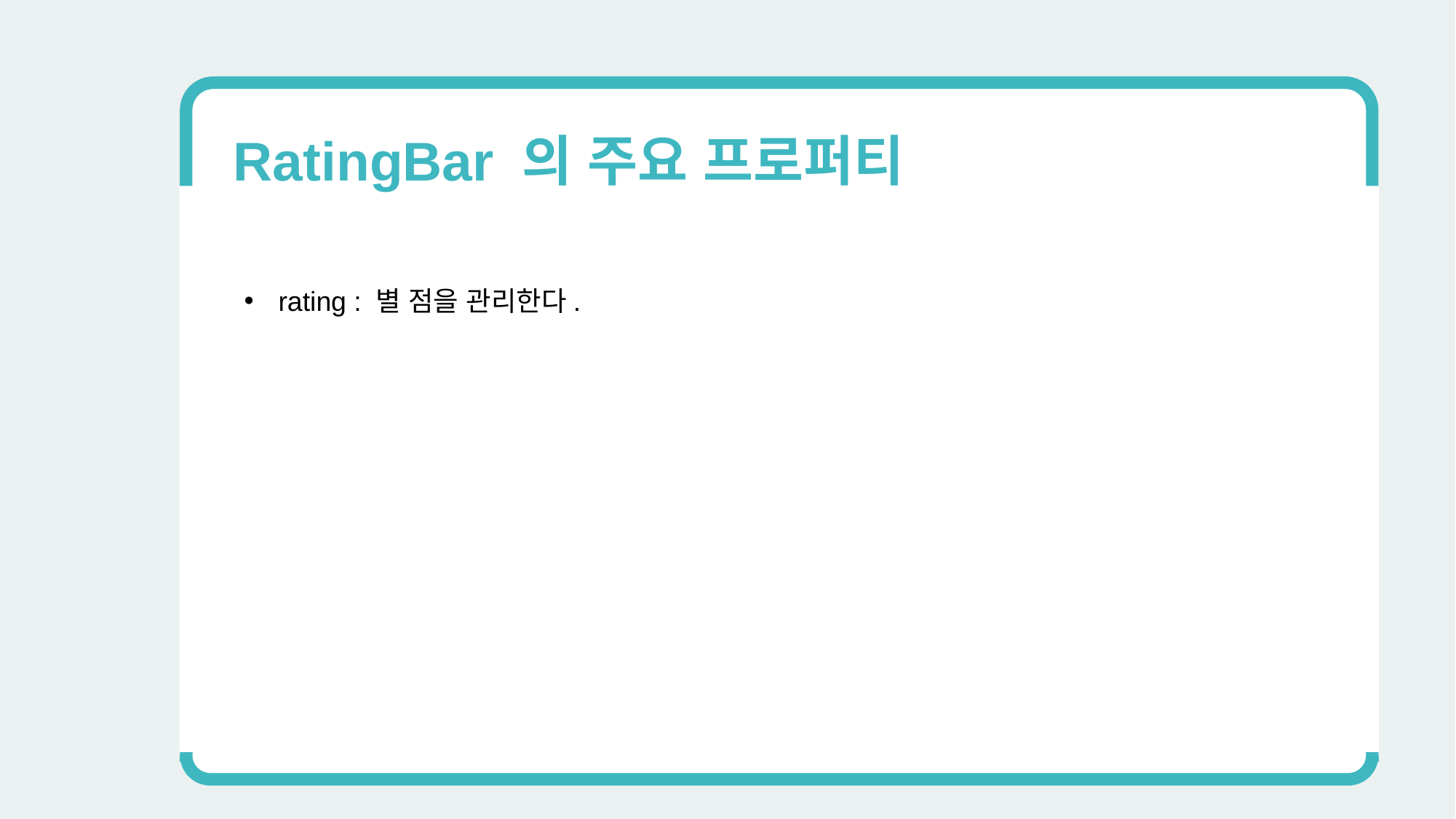

RatingBar 의 주요 프로퍼티

rating : 별 점을 관리한다.